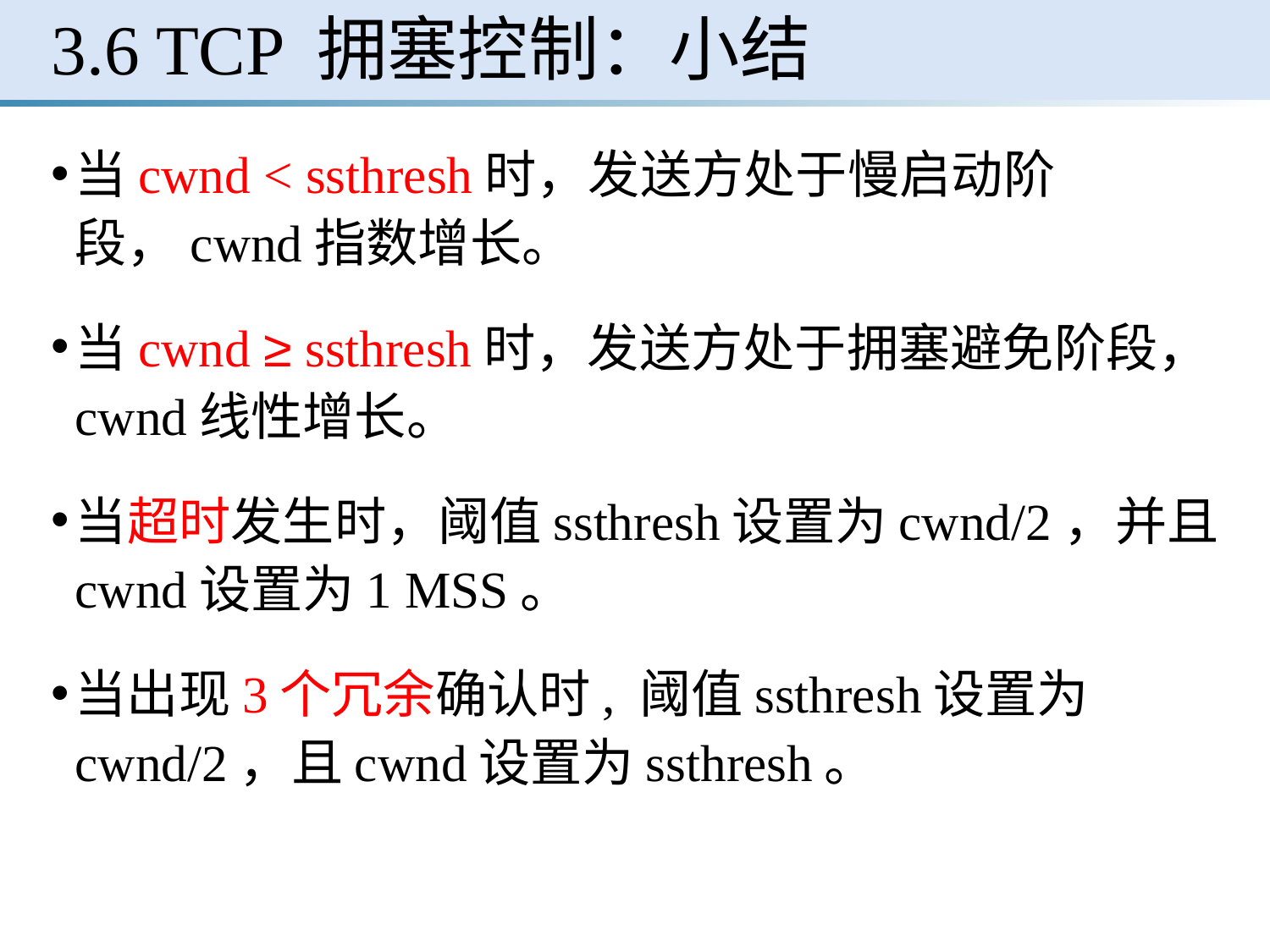

# 3.6 TCP 拥塞控制：小结
当cwnd < ssthresh时，发送方处于慢启动阶段，cwnd指数增长。
当cwnd ≥ ssthresh时，发送方处于拥塞避免阶段，cwnd线性增长。
当超时发生时，阈值ssthresh设置为cwnd/2，并且cwnd设置为1 MSS。
当出现3个冗余确认时, 阈值ssthresh设置为cwnd/2，且cwnd设置为ssthresh。